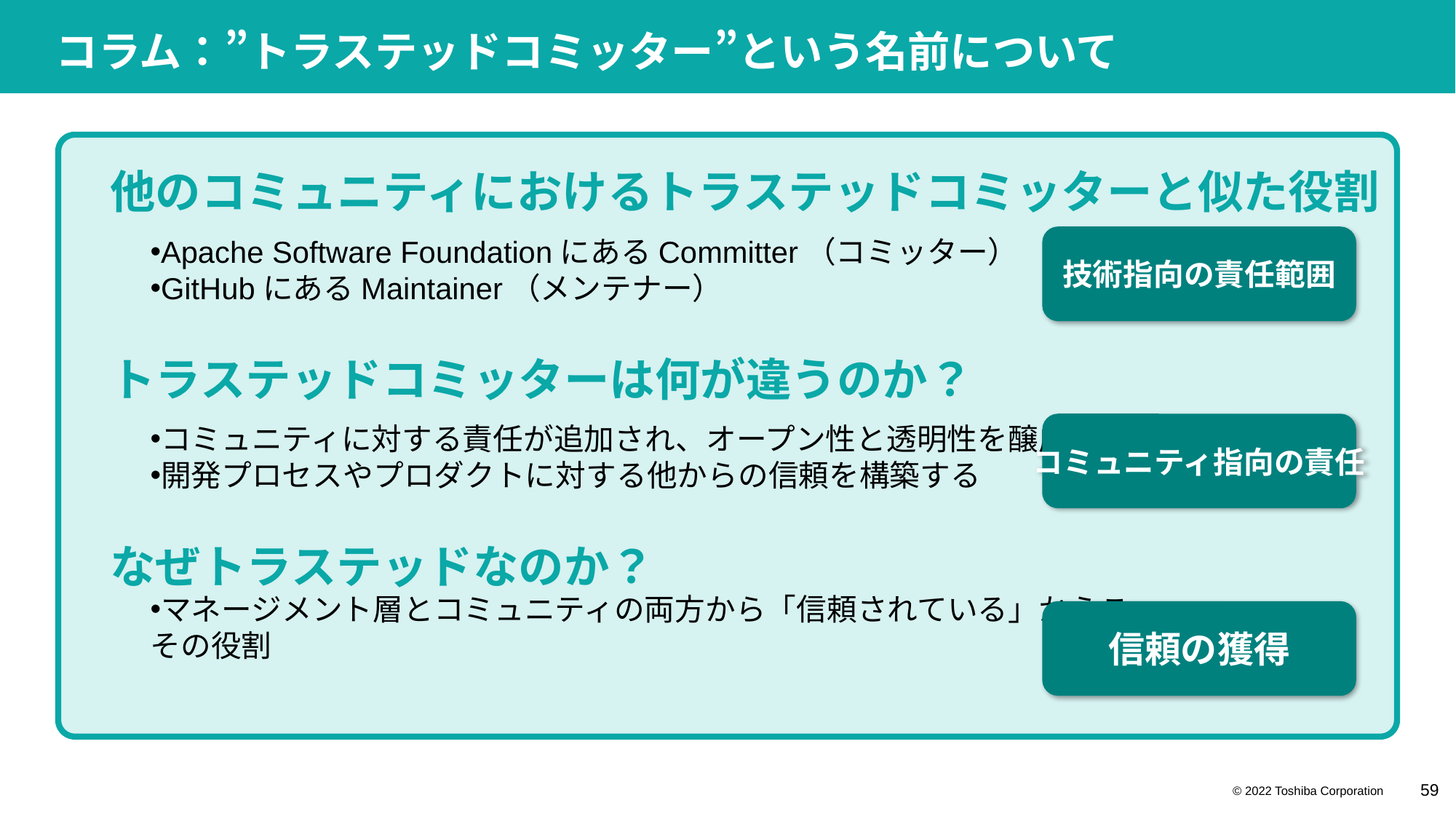

# コラム：”トラステッドコミッター”という名前について

他のコミュニティにおけるトラステッドコミッターと似た役割
Apache Software FoundationにあるCommitter（コミッター）
GitHubにあるMaintainer（メンテナー）
技術指向の責任範囲
トラステッドコミッターは何が違うのか？
コミュニティ指向の責任
コミュニティに対する責任が追加され、オープン性と透明性を醸成する
開発プロセスやプロダクトに対する他からの信頼を構築する
なぜトラステッドなのか？
信頼の獲得
マネージメント層とコミュニティの両方から「信頼されている」からこその役割